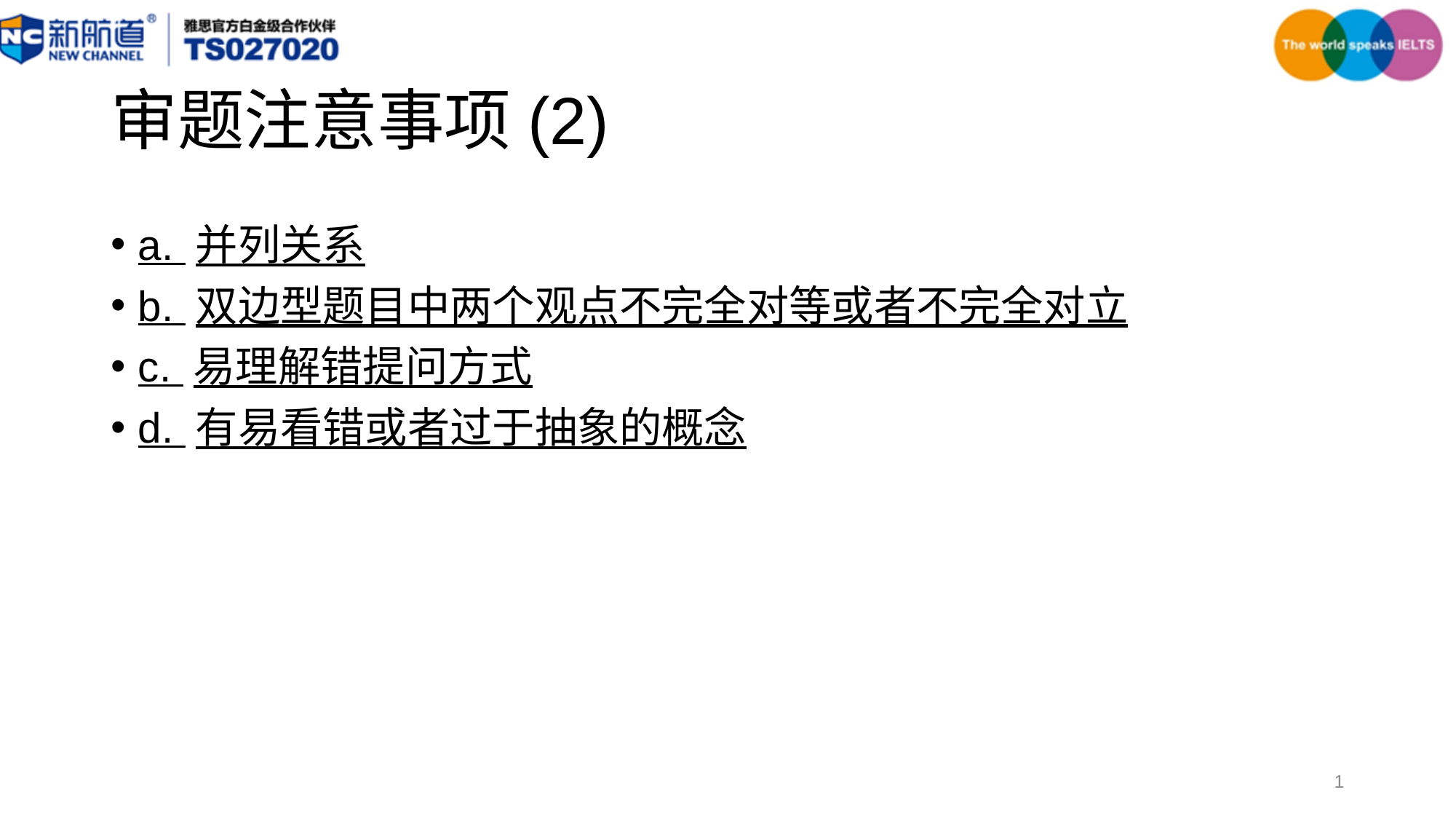

# 审题注意事项(2)
a. 并列关系
b. 双边型题目中两个观点不完全对等或者不完全对立
c. 易理解错提问方式
d. 有易看错或者过于抽象的概念
1